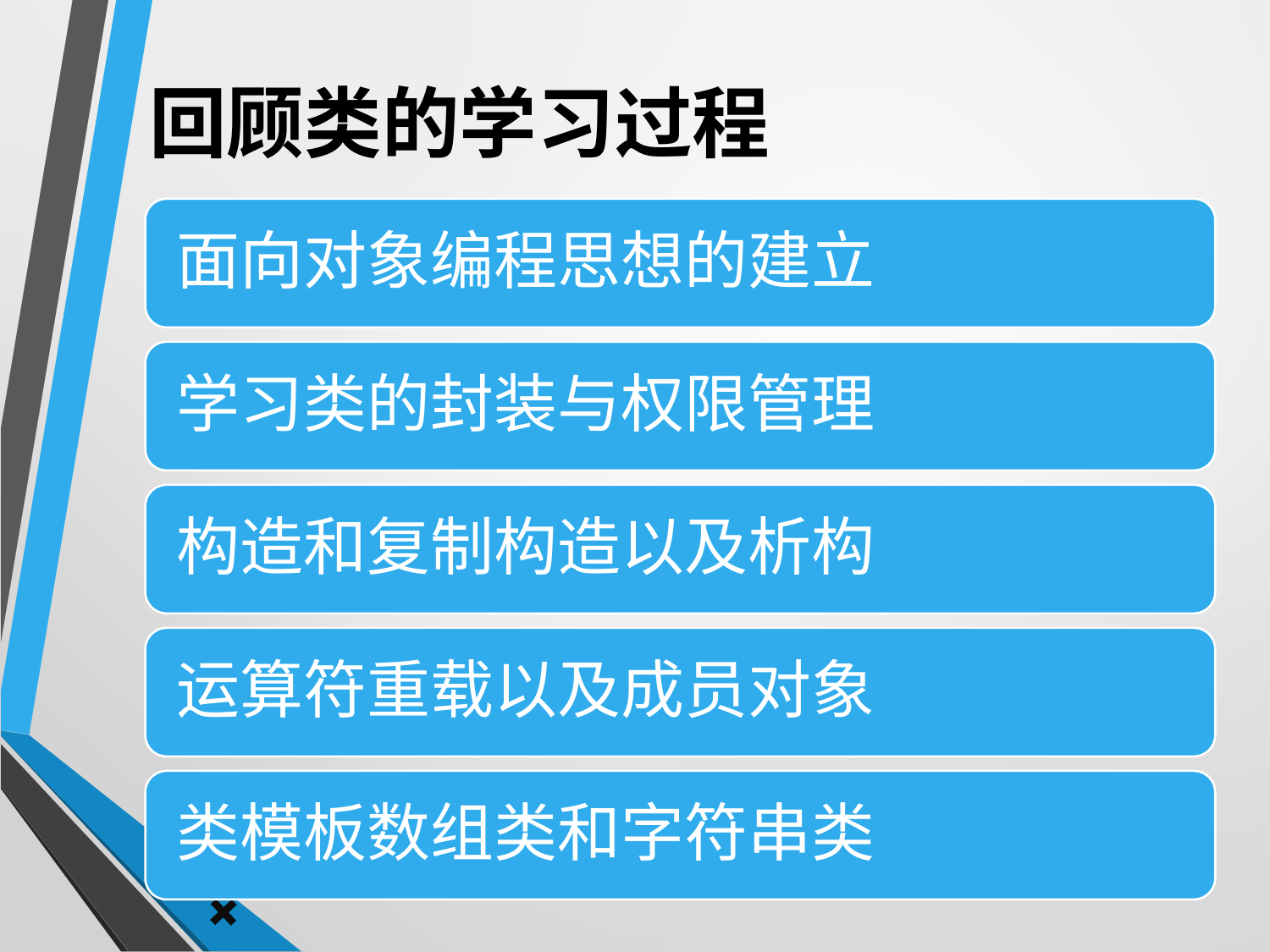

# 回顾类的学习过程
面向对象编程思想的建立
学习类的封装与权限管理
构造和复制构造以及析构
运算符重载以及成员对象
类模板数组类和字符串类